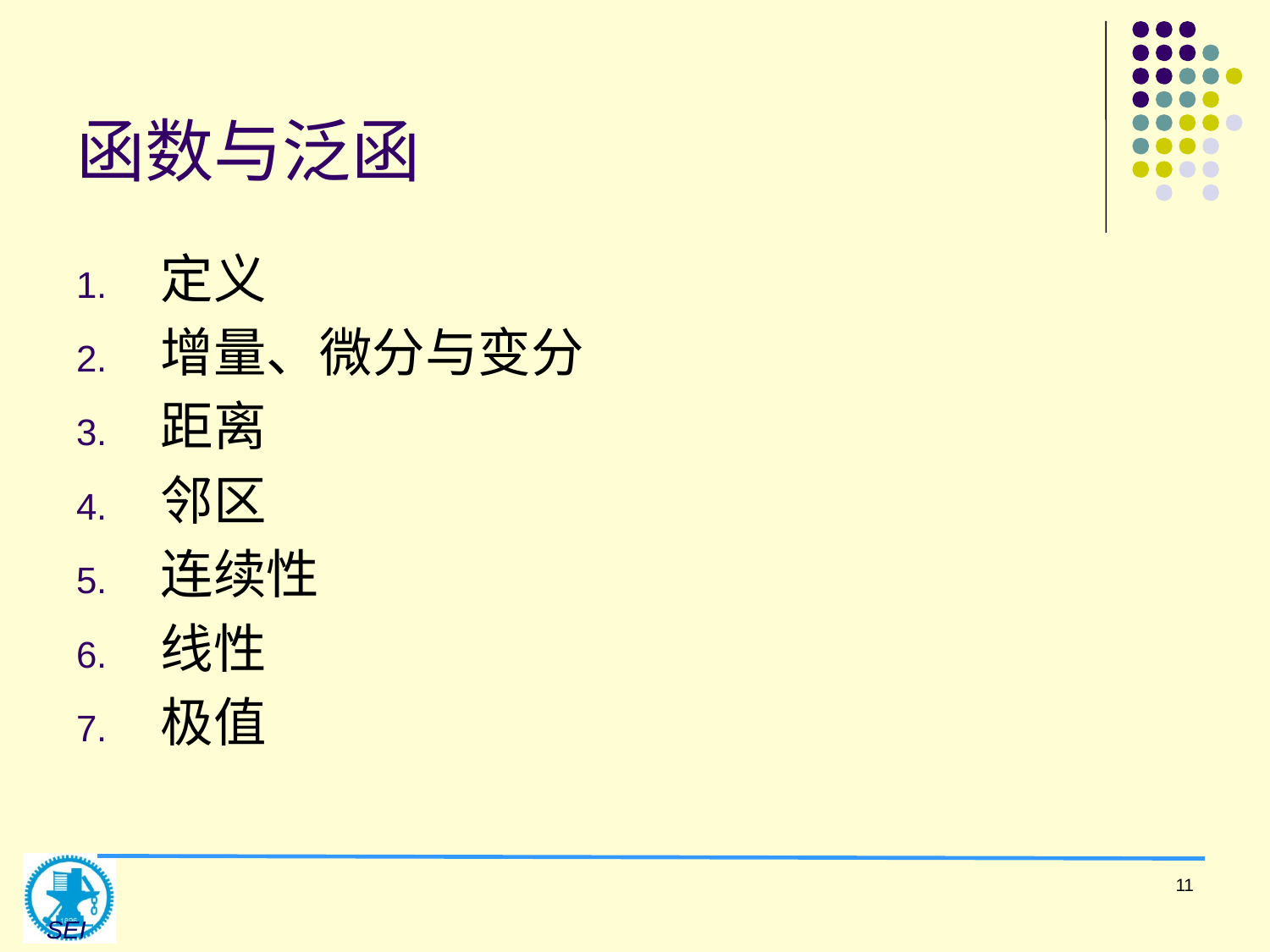

# 函数与泛函
定义
增量、微分与变分
距离
邻区
连续性
线性
极值
11